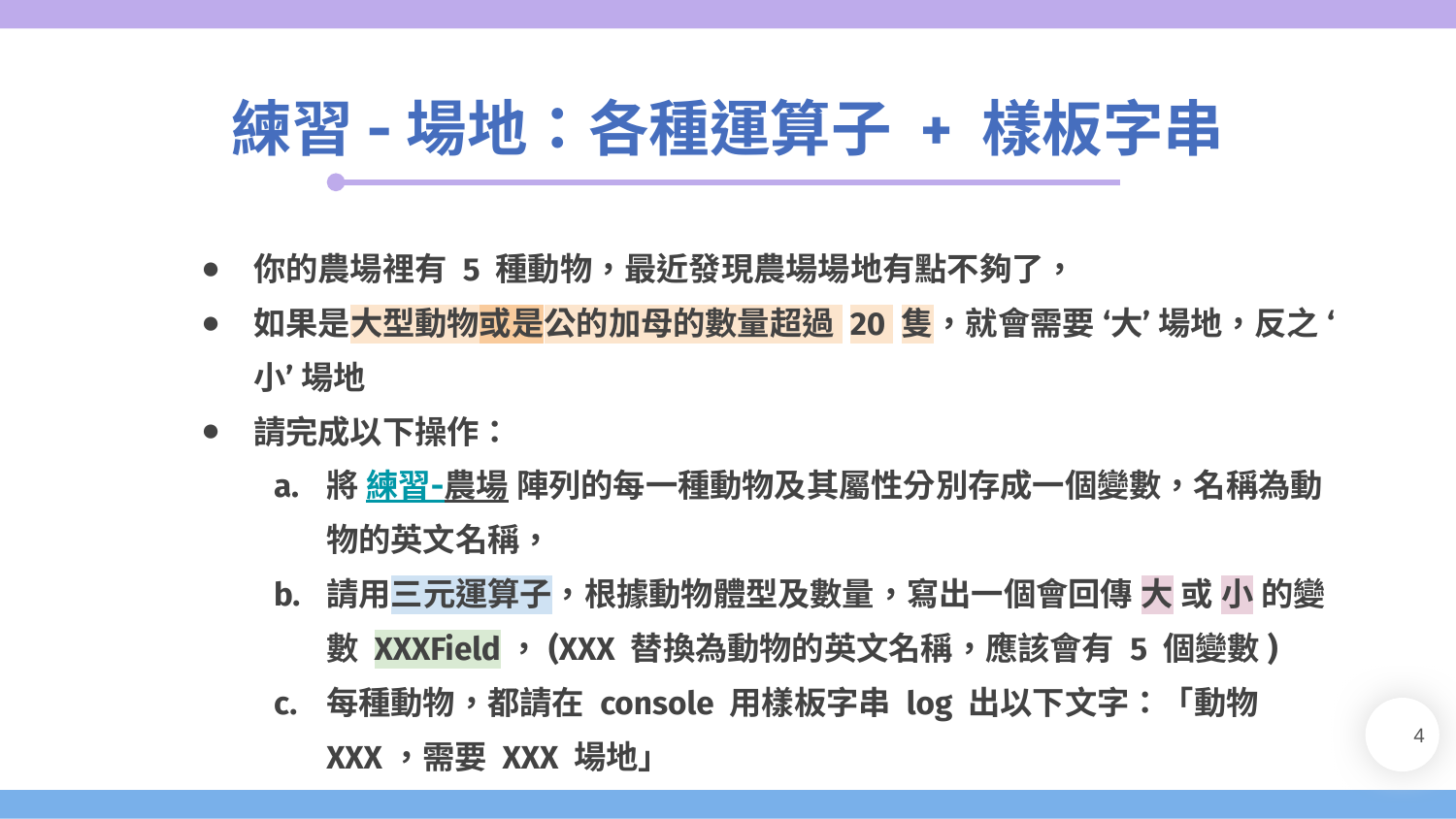

練習-場地：各種運算子 + 樣板字串
你的農場裡有 5 種動物，最近發現農場場地有點不夠了，
如果是大型動物或是公的加母的數量超過 20 隻，就會需要 ‘大’ 場地，反之 ‘小’ 場地
請完成以下操作：
將 練習-農場 陣列的每一種動物及其屬性分別存成一個變數，名稱為動物的英文名稱，
請用三元運算子，根據動物體型及數量，寫出一個會回傳 大 或 小 的變數 XXXField，(XXX 替換為動物的英文名稱，應該會有 5 個變數)
每種動物，都請在 console 用樣板字串 log 出以下文字：「動物 XXX，需要 XXX 場地」

4